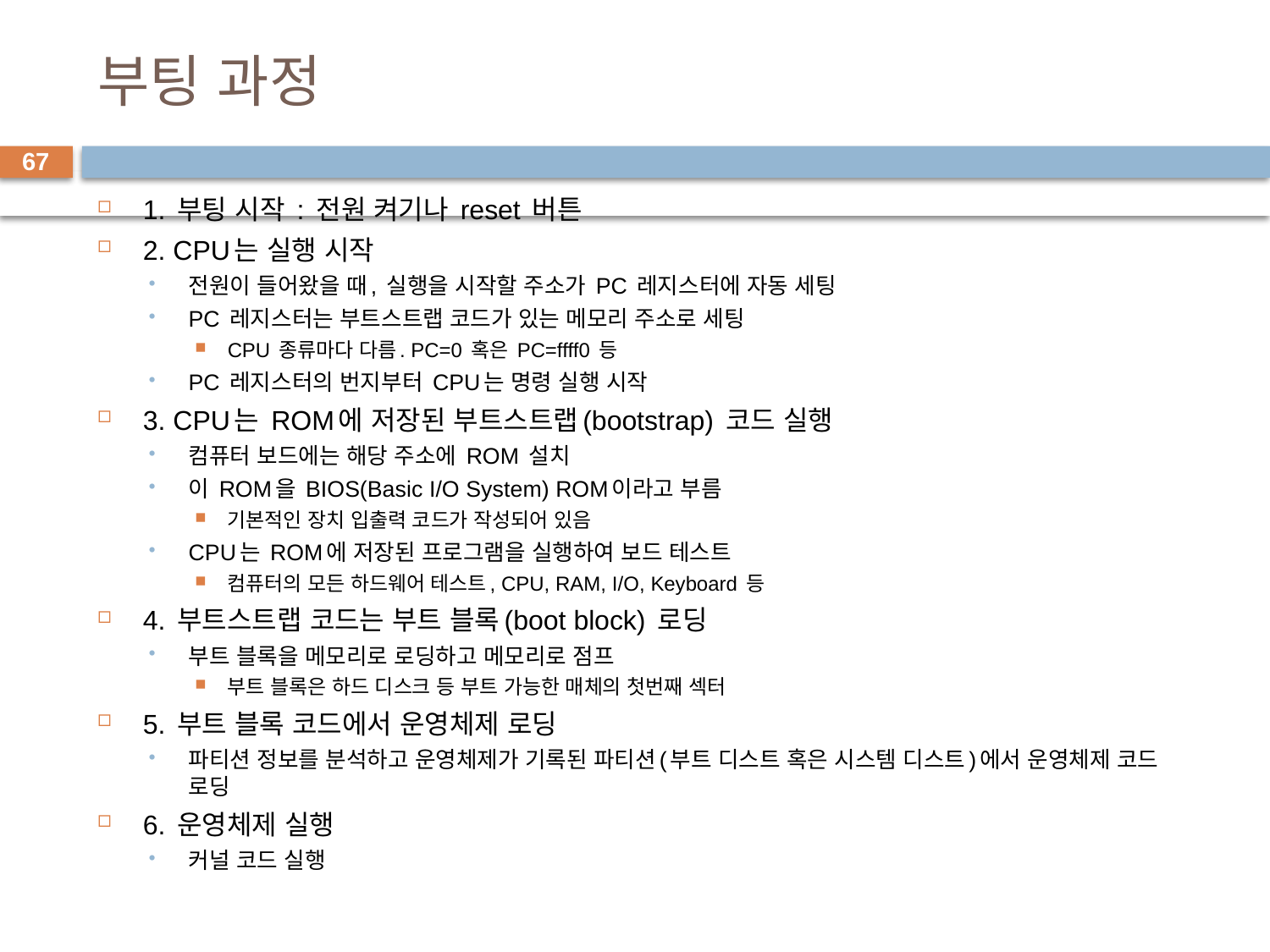

# 부팅 과정
67
1. 부팅 시작 : 전원 켜기나 reset 버튼
2. CPU는 실행 시작
전원이 들어왔을 때, 실행을 시작할 주소가 PC 레지스터에 자동 세팅
PC 레지스터는 부트스트랩 코드가 있는 메모리 주소로 세팅
CPU 종류마다 다름. PC=0 혹은 PC=ffff0 등
PC 레지스터의 번지부터 CPU는 명령 실행 시작
3. CPU는 ROM에 저장된 부트스트랩(bootstrap) 코드 실행
컴퓨터 보드에는 해당 주소에 ROM 설치
이 ROM을 BIOS(Basic I/O System) ROM이라고 부름
기본적인 장치 입출력 코드가 작성되어 있음
CPU는 ROM에 저장된 프로그램을 실행하여 보드 테스트
컴퓨터의 모든 하드웨어 테스트, CPU, RAM, I/O, Keyboard 등
4. 부트스트랩 코드는 부트 블록(boot block) 로딩
부트 블록을 메모리로 로딩하고 메모리로 점프
부트 블록은 하드 디스크 등 부트 가능한 매체의 첫번째 섹터
5. 부트 블록 코드에서 운영체제 로딩
파티션 정보를 분석하고 운영체제가 기록된 파티션(부트 디스트 혹은 시스템 디스트)에서 운영체제 코드 로딩
6. 운영체제 실행
커널 코드 실행